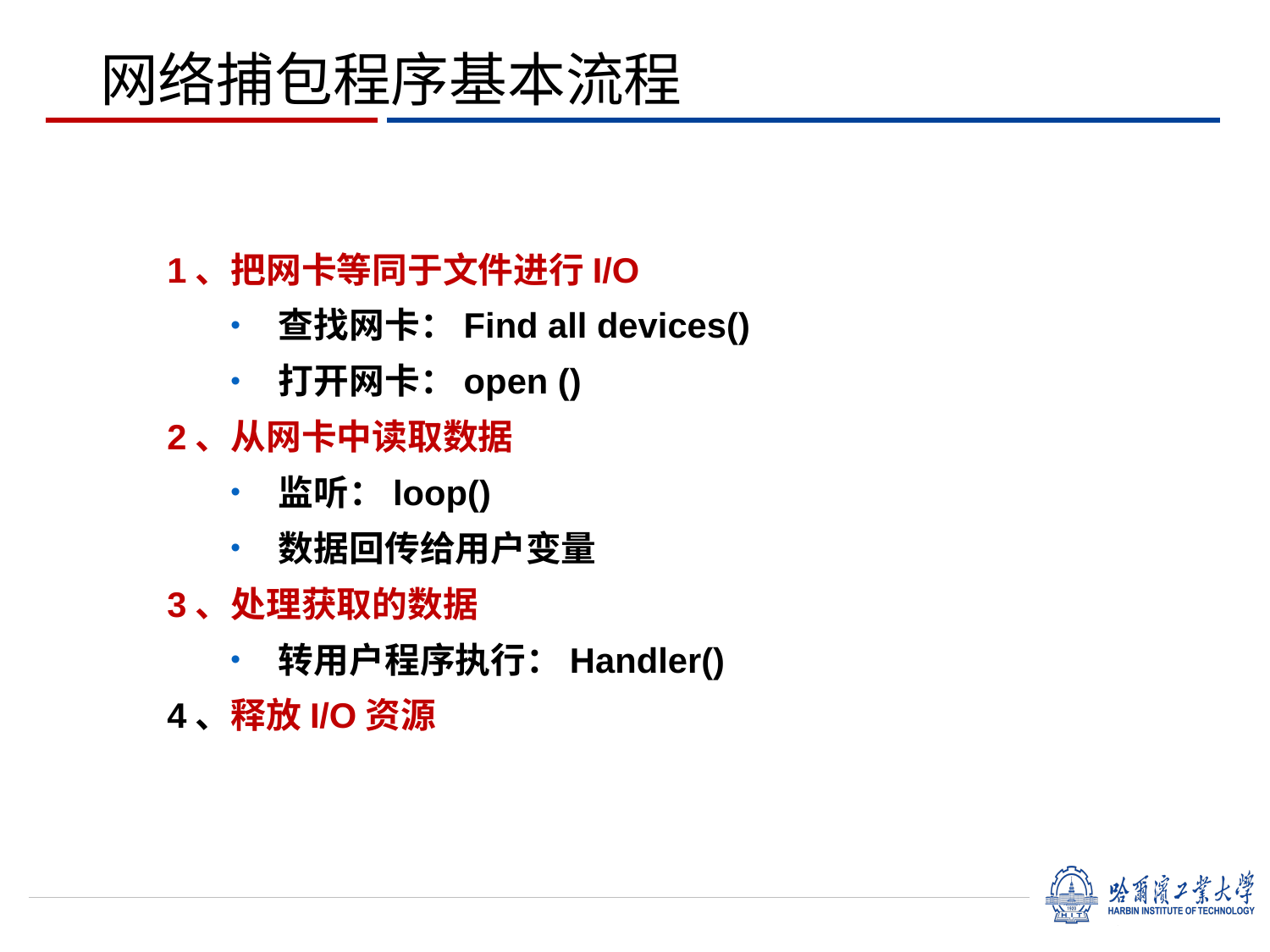

# 网络捕包程序基本流程

1、把网卡等同于文件进行I/O
查找网卡：Find all devices()
打开网卡：open ()
2、从网卡中读取数据
监听：loop()
数据回传给用户变量
3、处理获取的数据
转用户程序执行：Handler()
4、释放I/O资源